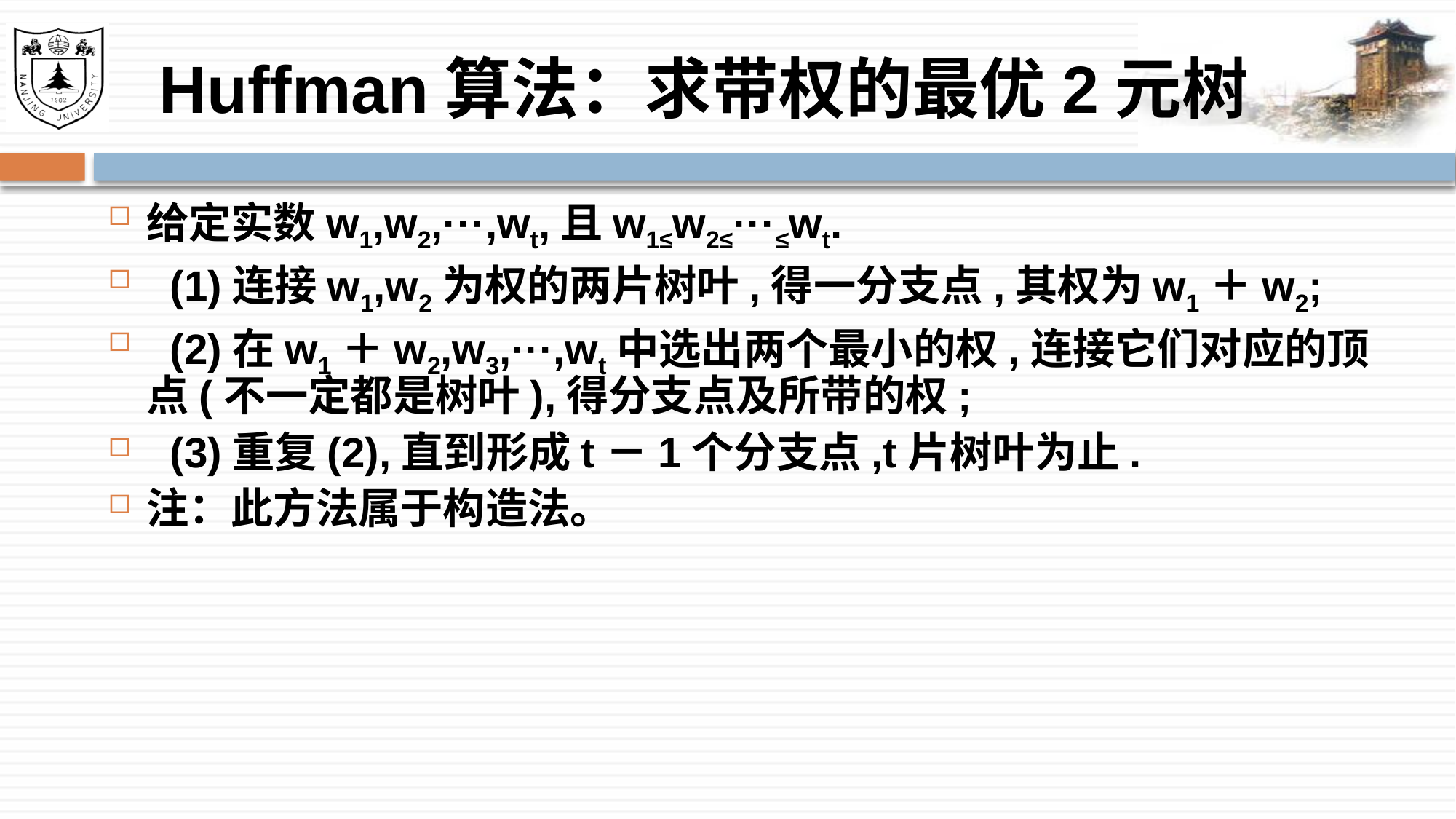

# Huffman算法：求带权的最优2元树
给定实数w1,w2,···,wt,且w1≤w2≤···≤wt.
  (1)连接w1,w2为权的两片树叶,得一分支点,其权为w1＋w2;
  (2)在w1＋w2,w3,···,wt中选出两个最小的权,连接它们对应的顶点(不一定都是树叶),得分支点及所带的权;
  (3)重复(2),直到形成t－1个分支点,t片树叶为止.
注：此方法属于构造法。